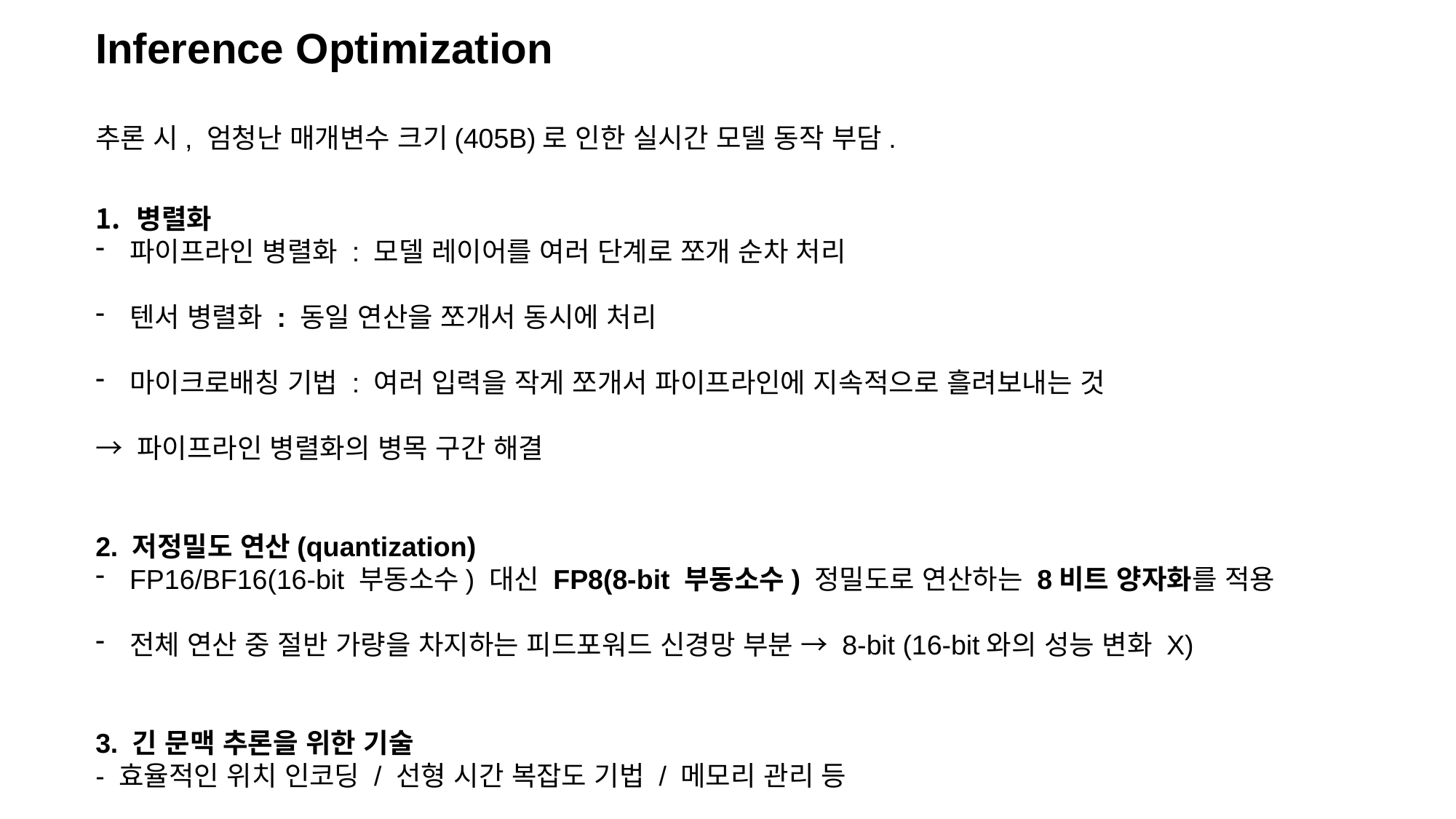

Inference Optimization
추론 시, 엄청난 매개변수 크기(405B)로 인한 실시간 모델 동작 부담.
병렬화
파이프라인 병렬화 : 모델 레이어를 여러 단계로 쪼개 순차 처리

텐서 병렬화 : 동일 연산을 쪼개서 동시에 처리

마이크로배칭 기법 : 여러 입력을 작게 쪼개서 파이프라인에 지속적으로 흘려보내는 것

→ 파이프라인 병렬화의 병목 구간 해결

2. 저정밀도 연산(quantization)
FP16/BF16(16-bit 부동소수) 대신 FP8(8-bit 부동소수) 정밀도로 연산하는 8비트 양자화를 적용

전체 연산 중 절반 가량을 차지하는 피드포워드 신경망 부분 → 8-bit (16-bit와의 성능 변화 X)

3. 긴 문맥 추론을 위한 기술
- 효율적인 위치 인코딩 / 선형 시간 복잡도 기법 / 메모리 관리 등